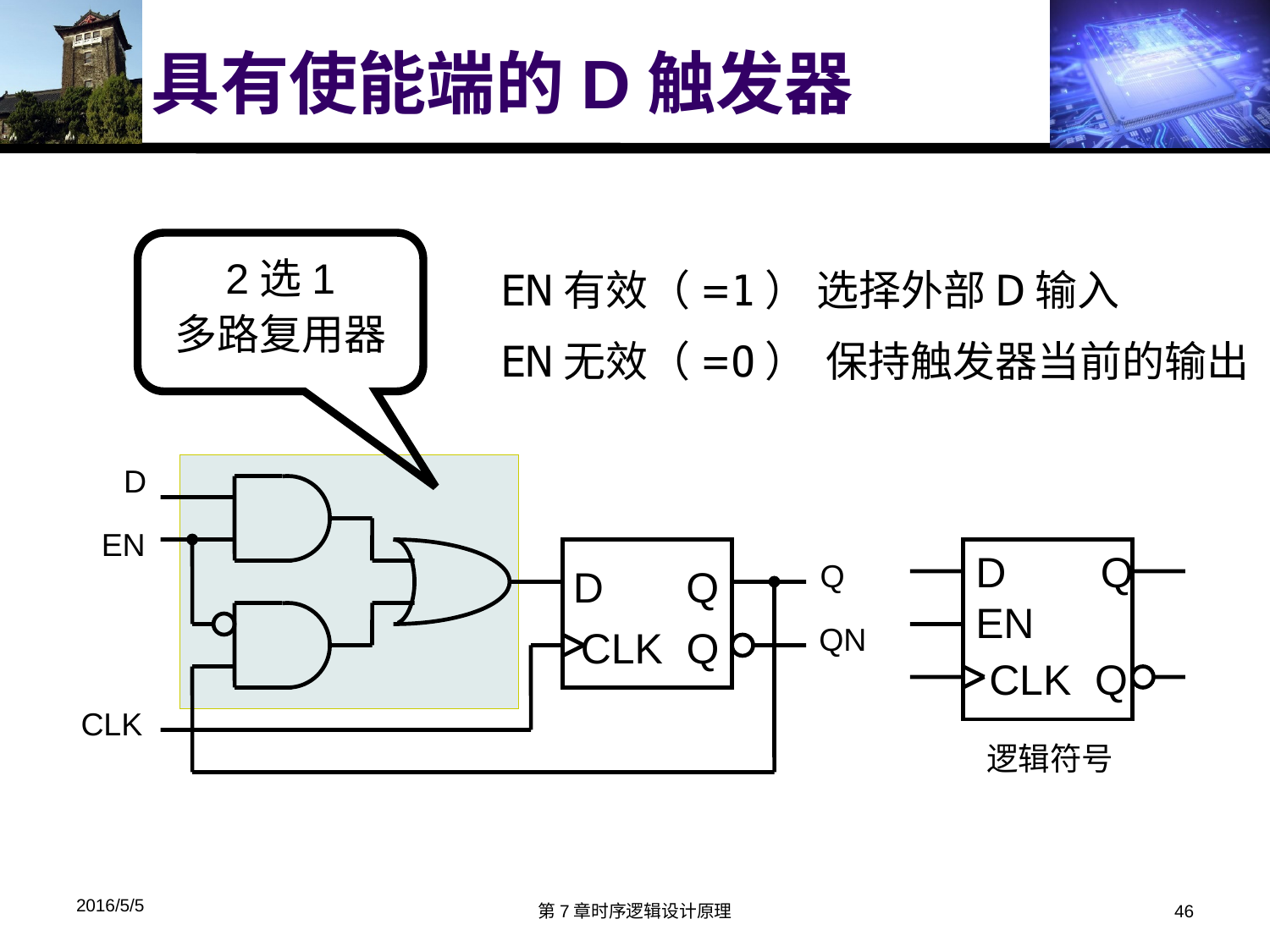

# 具有使能端的D触发器
2选1
多路复用器

EN有效（=1） 选择外部D输入
EN无效（=0）  保持触发器当前的输出
D

EN

D       Q
   CLK  Q
Q

QN

CLK

D        Q
EN
  CLK  Q

逻辑符号
2016/5/5
第7章时序逻辑设计原理
46